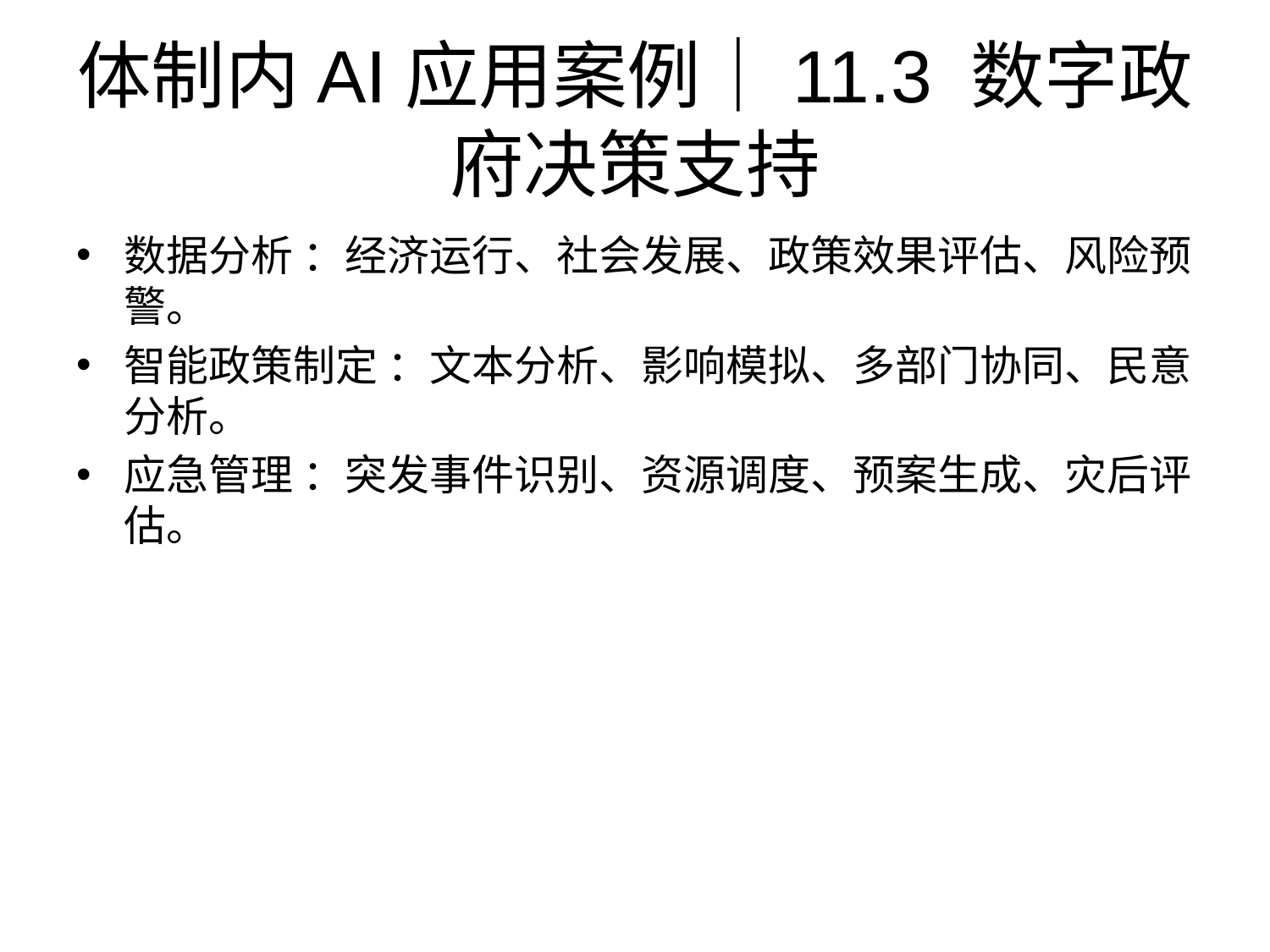

# 体制内AI应用案例｜11.3 数字政府决策支持
数据分析 ：经济运行、社会发展、政策效果评估、风险预警。
智能政策制定 ：文本分析、影响模拟、多部门协同、民意分析。
应急管理 ：突发事件识别、资源调度、预案生成、灾后评估。